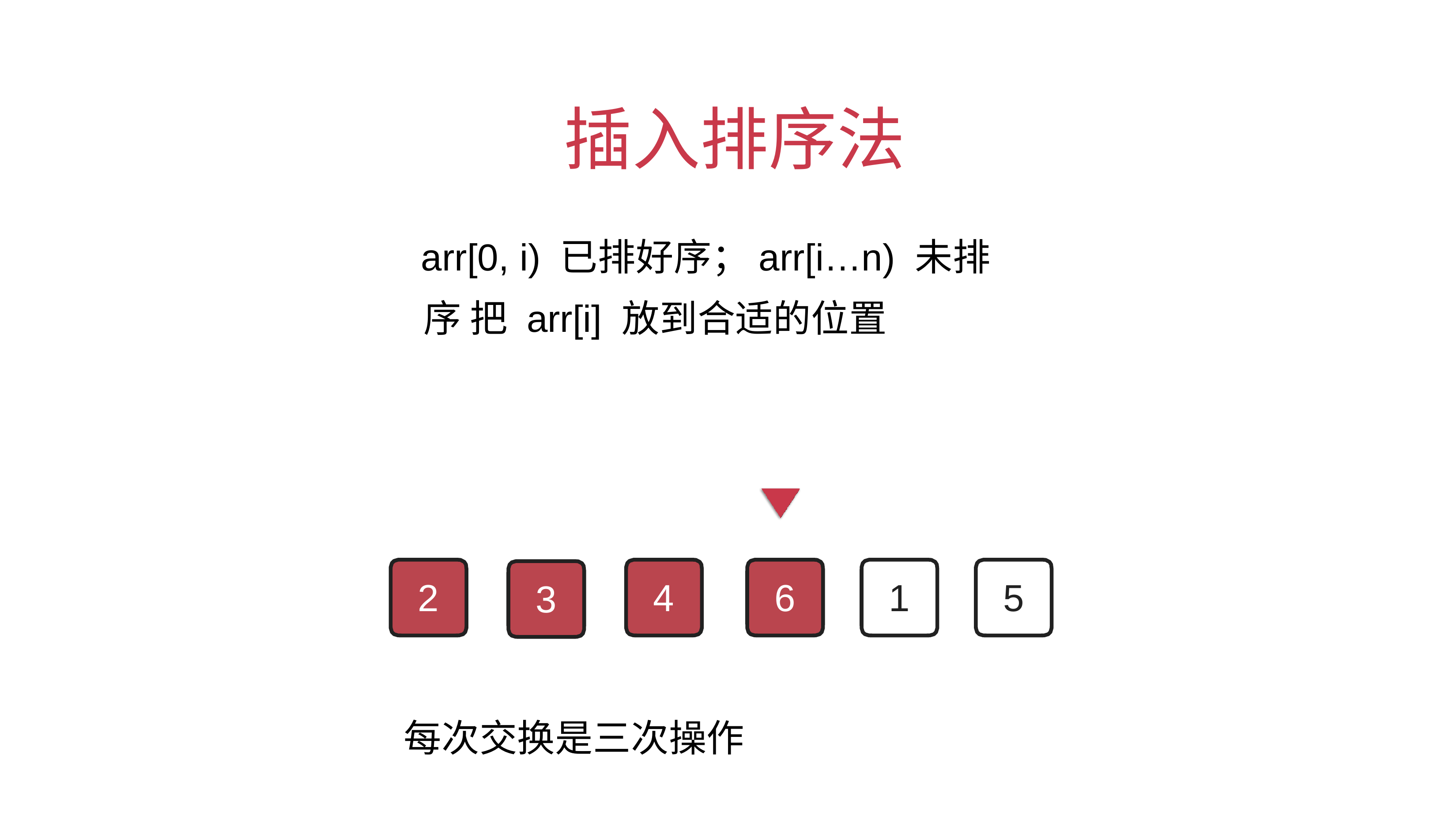

# 插⼊排序法
arr[0, i) 已排好序；arr[i…n) 未排序 把 arr[i] 放到合适的位置

2
4
6
1
5
3
每次交换是三次操作